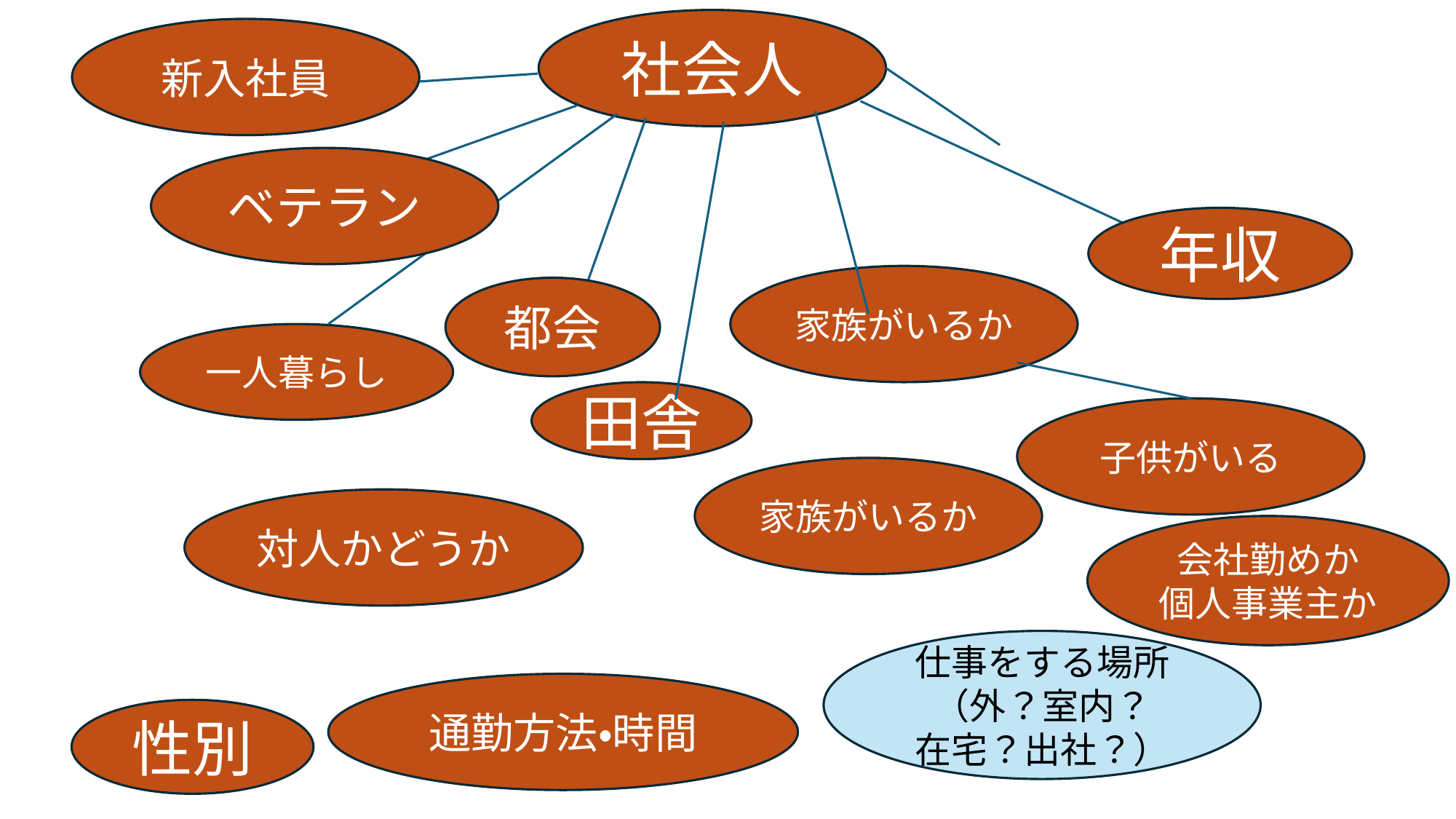

社会人
新入社員
ベテラン
年収
家族がいるか
都会
一人暮らし
田舎
子供がいる
家族がいるか
対人かどうか
会社勤めか
個人事業主か
仕事をする場所（外？室内？
在宅？出社？）
通勤方法・時間
性別